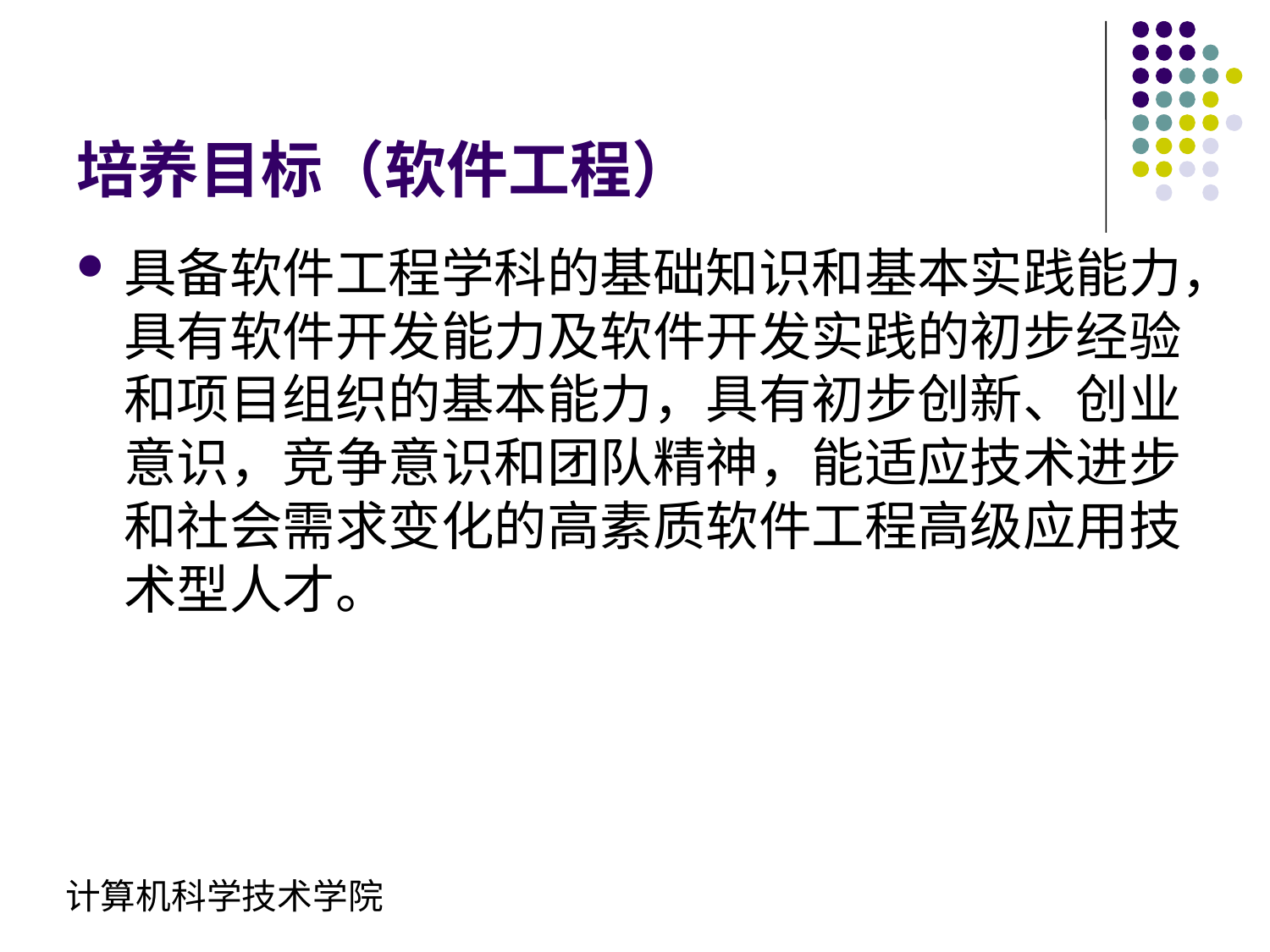

# 培养目标（软件工程）
具备软件工程学科的基础知识和基本实践能力，具有软件开发能力及软件开发实践的初步经验和项目组织的基本能力，具有初步创新、创业意识，竞争意识和团队精神，能适应技术进步和社会需求变化的高素质软件工程高级应用技术型人才。